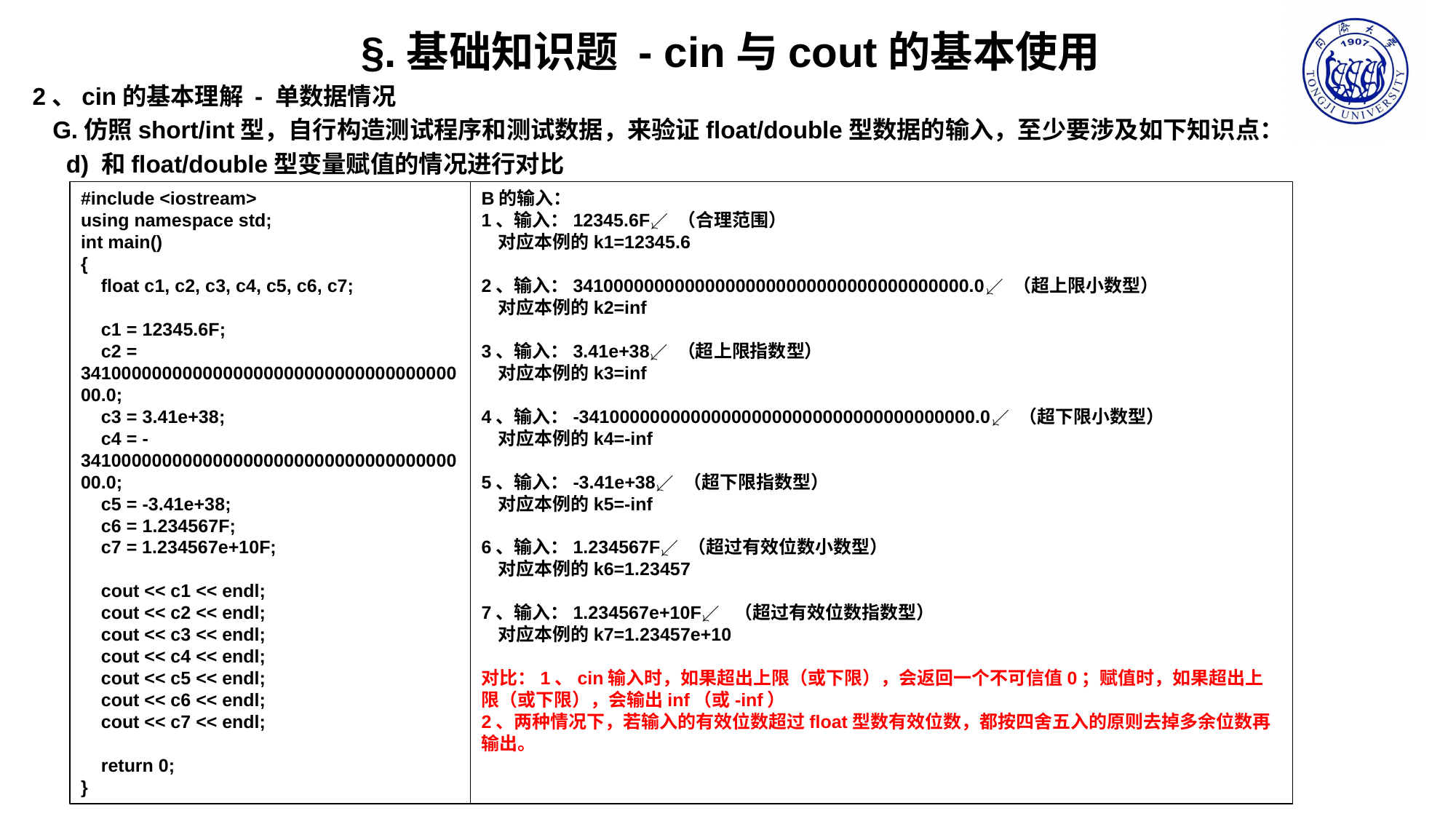

§.基础知识题 - cin与cout的基本使用
2、cin的基本理解 - 单数据情况
   G.仿照short/int型，自行构造测试程序和测试数据，来验证float/double型数据的输入，至少要涉及如下知识点：
     d) 和float/double型变量赋值的情况进行对比
B的输入：
1、输入：12345.6F↙ （合理范围）
   对应本例的k1=12345.6

2、输入：341000000000000000000000000000000000000.0↙ （超上限小数型）
   对应本例的k2=inf

3、输入：3.41e+38↙ （超上限指数型）
   对应本例的k3=inf

4、输入：-341000000000000000000000000000000000000.0↙ （超下限小数型）
   对应本例的k4=-inf

5、输入：-3.41e+38↙ （超下限指数型）
   对应本例的k5=-inf

6、输入：1.234567F↙ （超过有效位数小数型）
   对应本例的k6=1.23457

7、输入：1.234567e+10F↙  （超过有效位数指数型）
   对应本例的k7=1.23457e+10

对比：1、cin输入时，如果超出上限（或下限），会返回一个不可信值0；赋值时，如果超出上限（或下限），会输出inf（或-inf）
2、两种情况下，若输入的有效位数超过float型数有效位数，都按四舍五入的原则去掉多余位数再输出。
#include <iostream>
using namespace std;
int main()
{
    float c1, c2, c3, c4, c5, c6, c7;

    c1 = 12345.6F;
    c2 = 341000000000000000000000000000000000000.0;
    c3 = 3.41e+38;
    c4 = -341000000000000000000000000000000000000.0;
    c5 = -3.41e+38;
    c6 = 1.234567F;
    c7 = 1.234567e+10F;

    cout << c1 << endl;
    cout << c2 << endl;
    cout << c3 << endl;
    cout << c4 << endl;
    cout << c5 << endl;
    cout << c6 << endl;
    cout << c7 << endl;

    return 0;
}